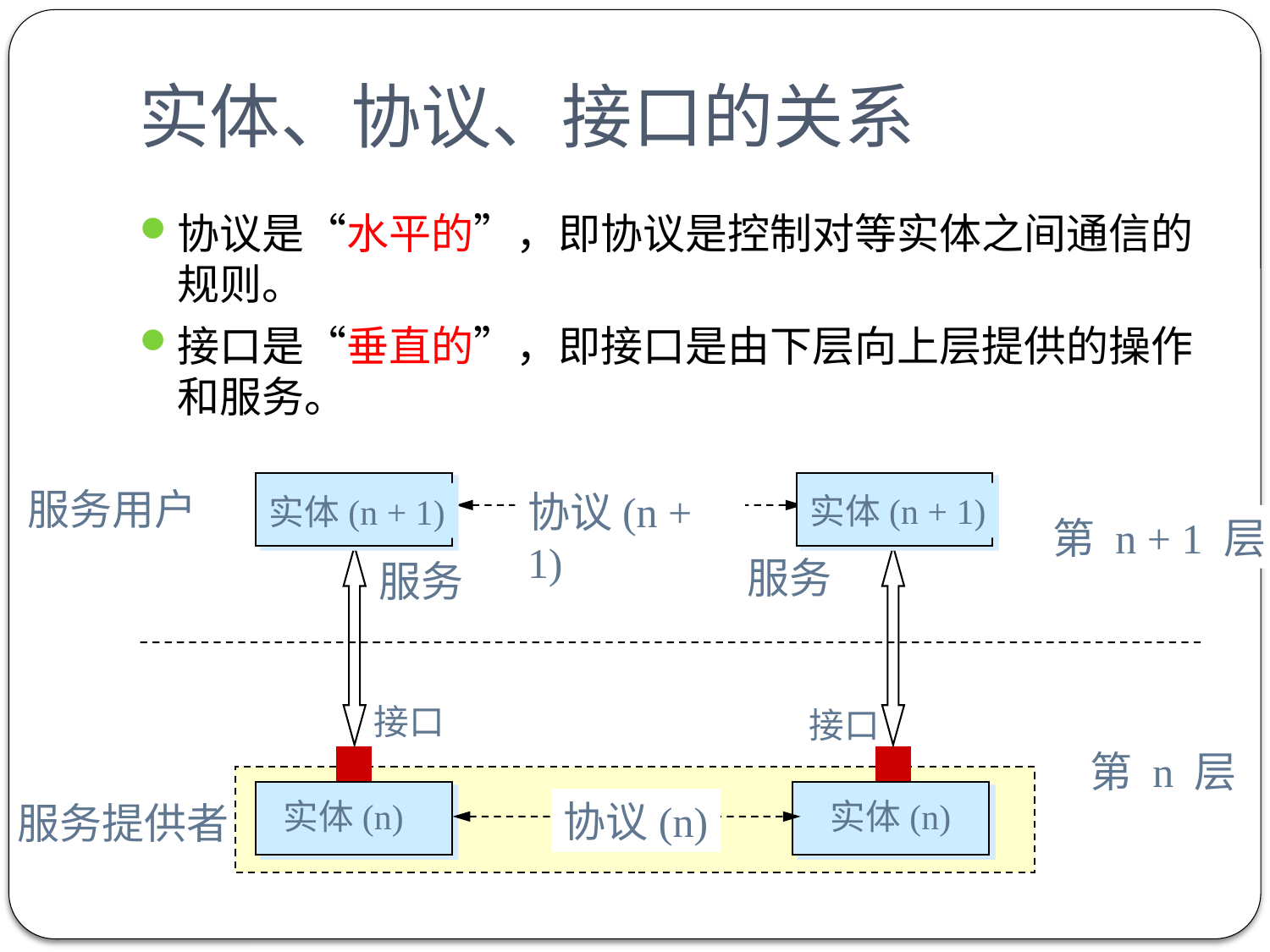

# 实体、协议、接口的关系
协议是“水平的”，即协议是控制对等实体之间通信的规则。
接口是“垂直的”，即接口是由下层向上层提供的操作和服务。

服务用户
协议(n + 1)
实体(n + 1)
实体(n + 1)

第 n + 1 层
服务

服务

接口
接口
第 n 层

实体(n)
实体(n)
协议(n)
服务提供者